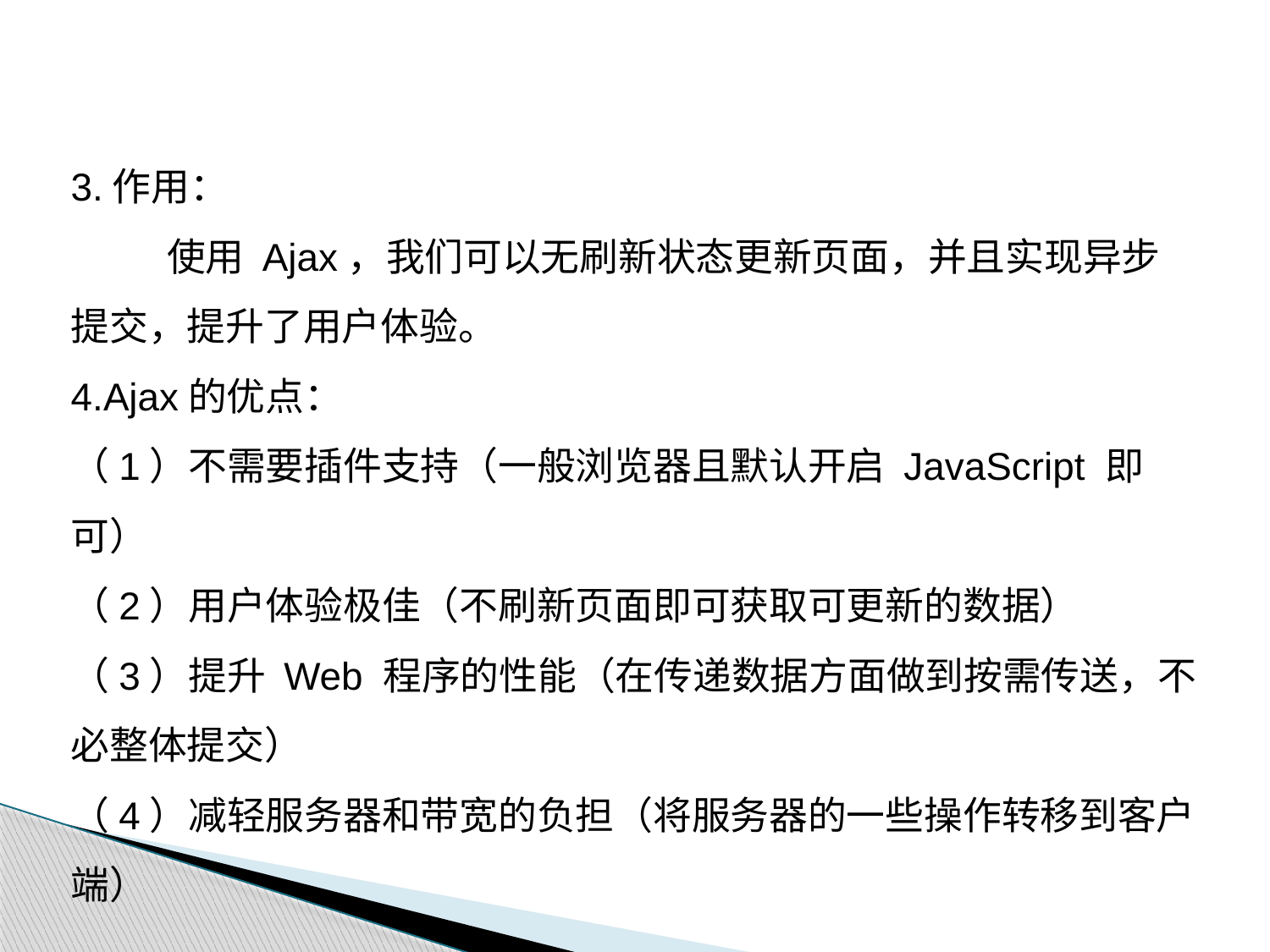

3.作用：
          使用 Ajax，我们可以无刷新状态更新页面，并且实现异步提交，提升了用户体验。
4.Ajax的优点：
（1）不需要插件支持（一般浏览器且默认开启 JavaScript 即可）
（2）用户体验极佳（不刷新页面即可获取可更新的数据）
（3）提升 Web 程序的性能（在传递数据方面做到按需传送，不必整体提交）
（4）减轻服务器和带宽的负担（将服务器的一些操作转移到客户端）